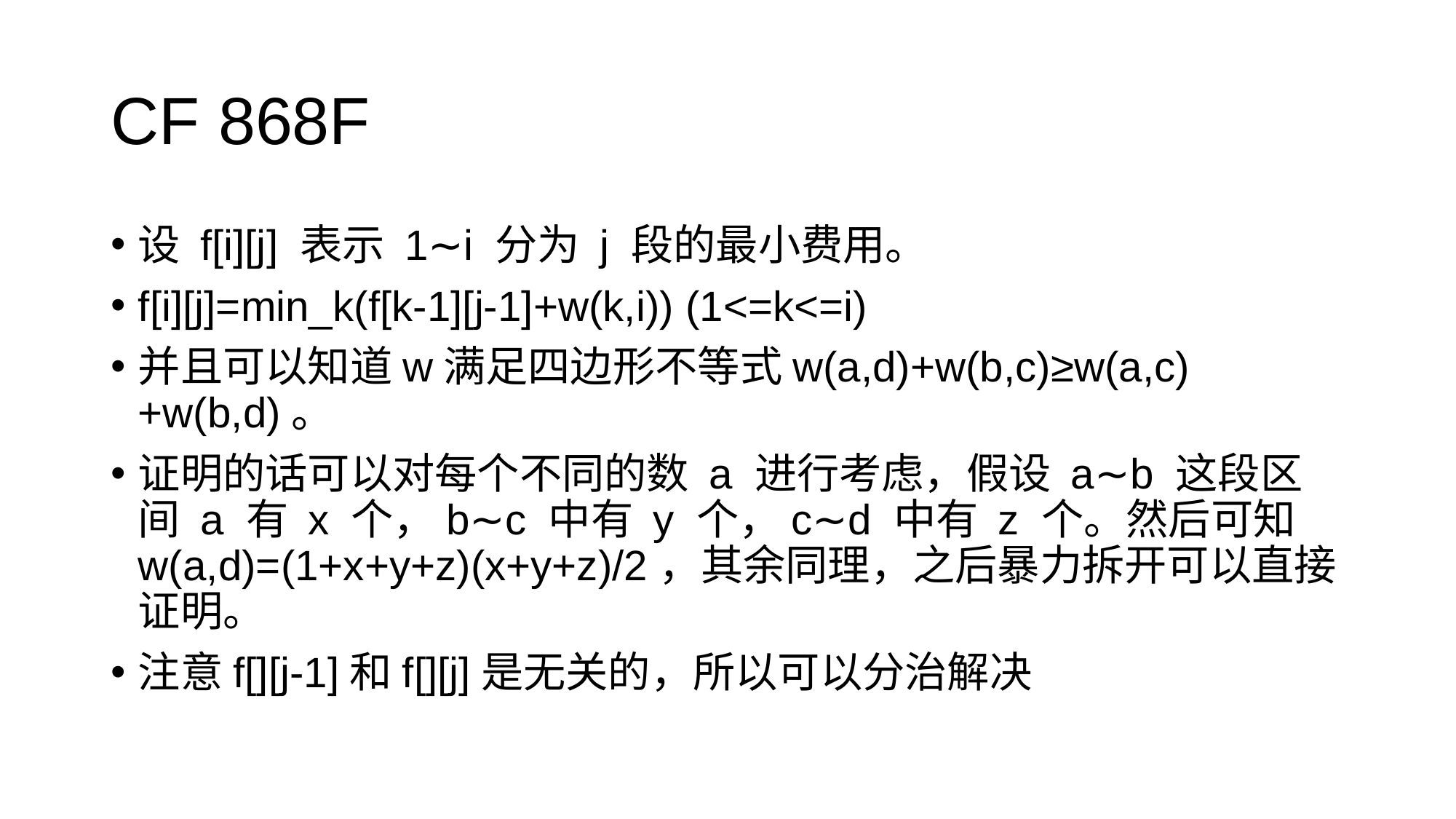

# CF 868F
设 f[i][j] 表示 1∼i 分为 j 段的最小费用。
f[i][j]=min_k(f[k-1][j-1]+w(k,i)) (1<=k<=i)
并且可以知道w满足四边形不等式w(a,d)+w(b,c)≥w(a,c)+w(b,d)。
证明的话可以对每个不同的数 a 进行考虑，假设 a∼b 这段区间 a 有 x 个，b∼c 中有 y 个，c∼d 中有 z 个。然后可知 w(a,d)=(1+x+y+z)(x+y+z)/2，其余同理，之后暴力拆开可以直接证明。
注意f[][j-1]和f[][j]是无关的，所以可以分治解决